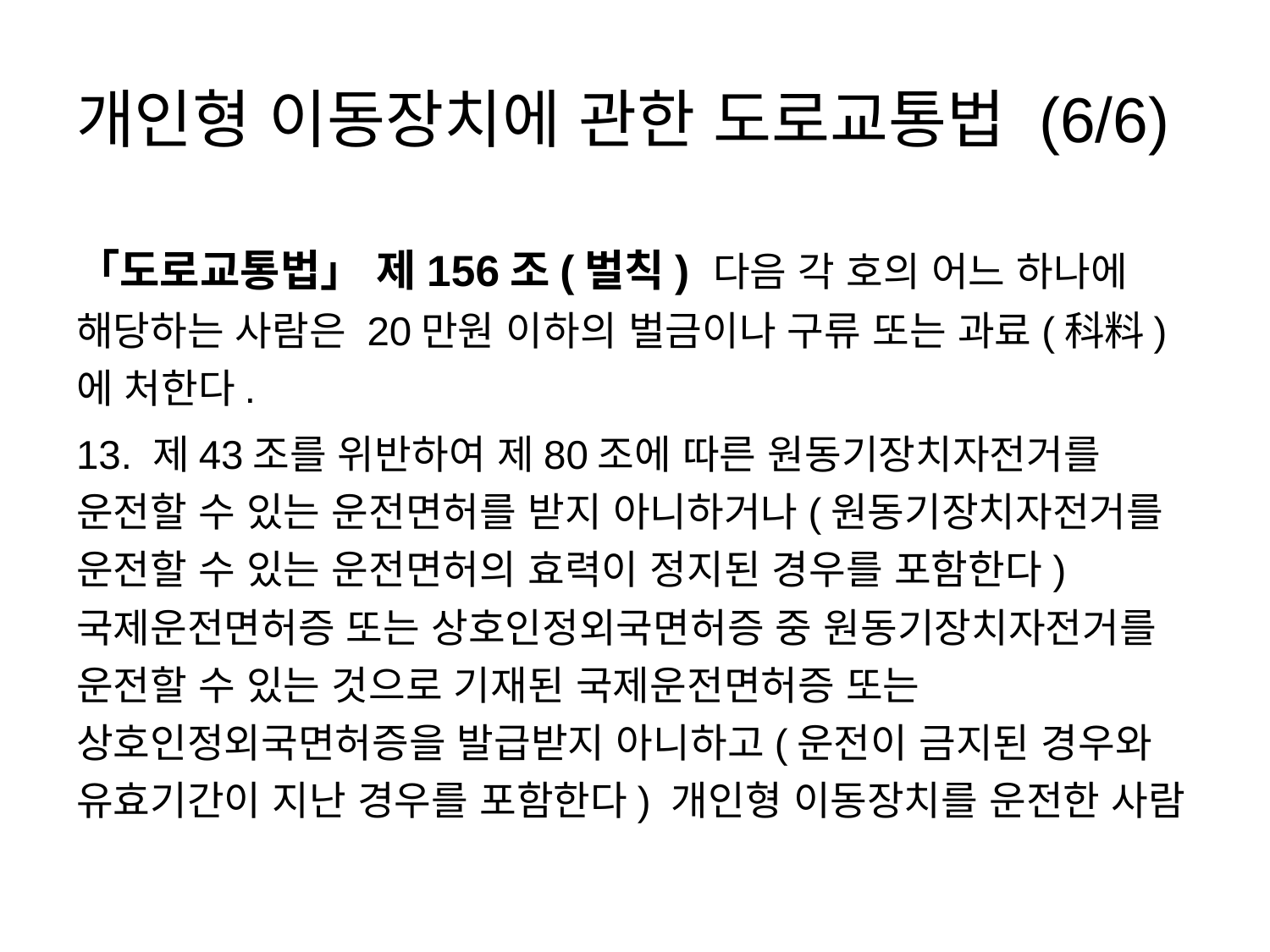

# 개인형 이동장치에 관한 도로교통법 (6/6)
「도로교통법」 제156조(벌칙) 다음 각 호의 어느 하나에 해당하는 사람은 20만원 이하의 벌금이나 구류 또는 과료(科料)에 처한다.
13. 제43조를 위반하여 제80조에 따른 원동기장치자전거를 운전할 수 있는 운전면허를 받지 아니하거나(원동기장치자전거를 운전할 수 있는 운전면허의 효력이 정지된 경우를 포함한다) 국제운전면허증 또는 상호인정외국면허증 중 원동기장치자전거를 운전할 수 있는 것으로 기재된 국제운전면허증 또는 상호인정외국면허증을 발급받지 아니하고(운전이 금지된 경우와 유효기간이 지난 경우를 포함한다) 개인형 이동장치를 운전한 사람